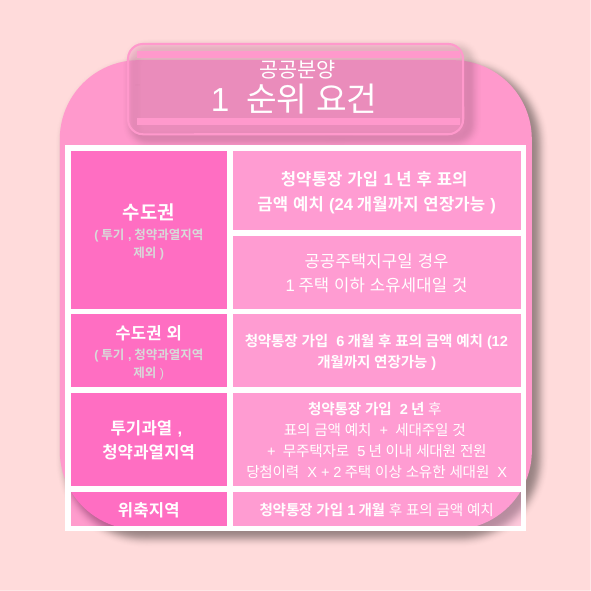

공공분양
1 순위 요건

| 수도권 (투기,청약과열지역 제외) | 청약통장 가입1년 후 표의 금액 예치(24개월까지 연장가능) |
| --- | --- |
|  | 공공주택지구일 경우 1주택 이하 소유세대일 것 |
| 수도권 외 (투기,청약과열지역 제외) | 청약통장 가입 6개월 후 표의 금액 예치(12개월까지 연장가능) |
| 투기과열, 청약과열지역 | 청약통장 가입 2년 후 표의 금액 예치 + 세대주일 것 + 무주택자로 5년 이내 세대원 전원 당첨이력 X + 2주택 이상 소유한 세대원 X |
| 위축지역 | 청약통장 가입1개월 후 표의 금액 예치 |